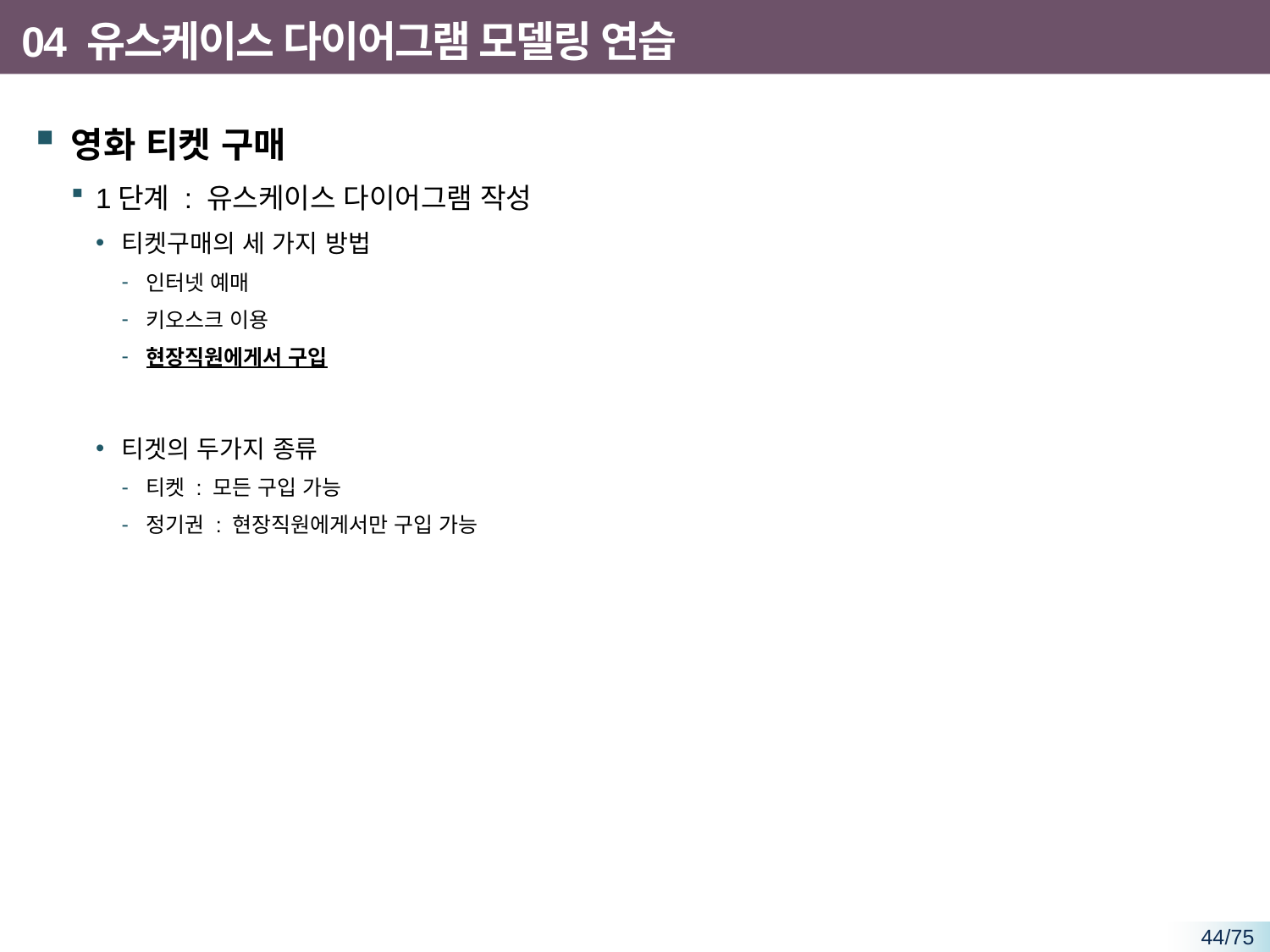

# 04 유스케이스 다이어그램 모델링 연습
영화 티켓 구매
1단계 : 유스케이스 다이어그램 작성
티켓구매의 세 가지 방법
인터넷 예매
키오스크 이용
현장직원에게서 구입

티겟의 두가지 종류
티켓 : 모든 구입 가능
정기권 : 현장직원에게서만 구입 가능